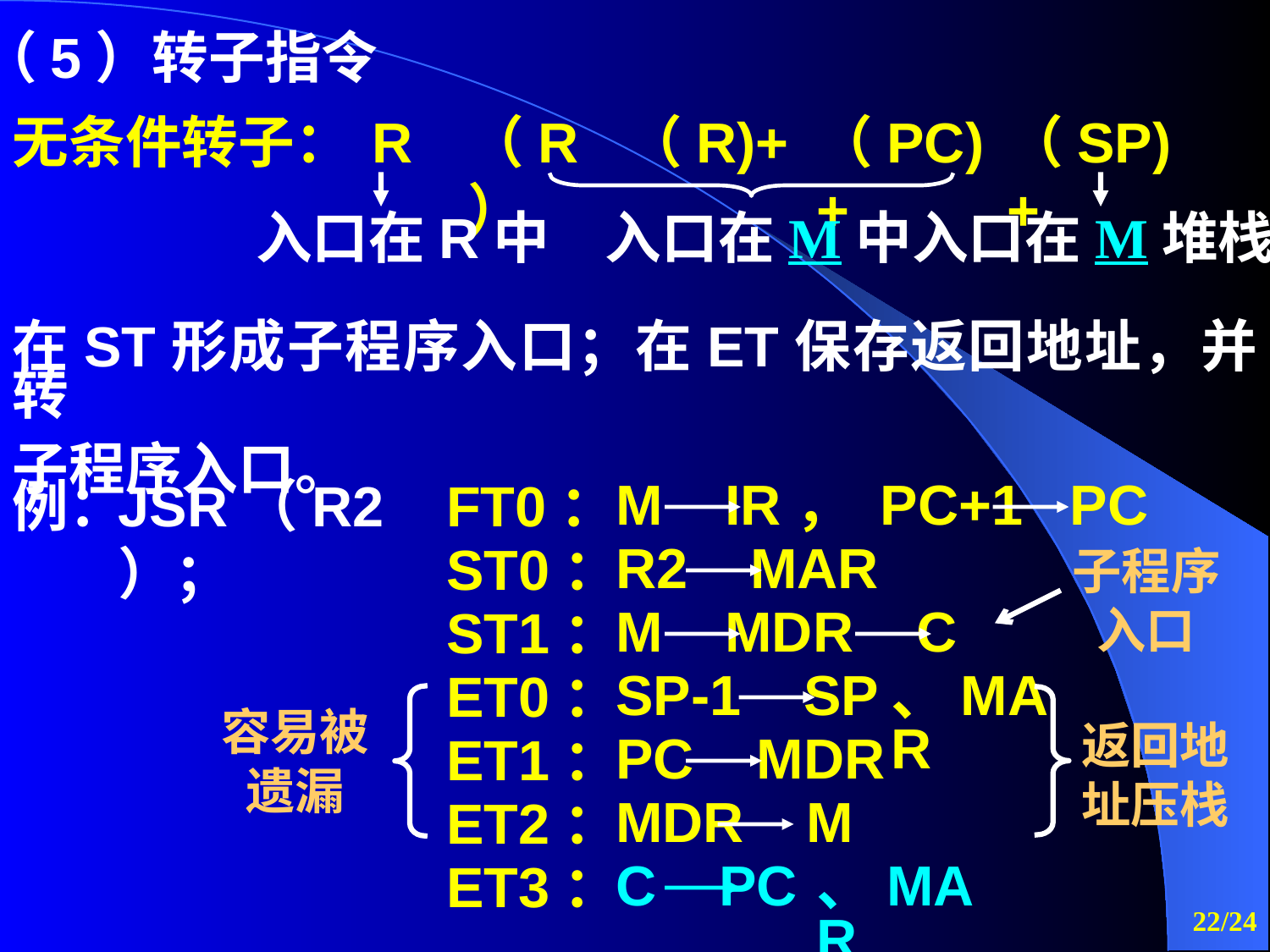

（5）转子指令
无条件转子：
R
（R）
（R)+
（PC)+
（SP)+

入口在R中
入口在M中
入口在M堆栈
在ST形成子程序入口；在ET保存返回地址，并转
子程序入口。
例：
JSR（R2）；
FT0：
M    IR，

PC+1   PC

ST0：
子程序入口
R2    MAR

ST1：

M    MDR    C

ET0：
SP-1    SP

、MAR

容易被遗漏
返回地址压栈
ET1：
PC    MDR

ET2：
MDR    M

ET3：
C    PC

、MAR
22/24